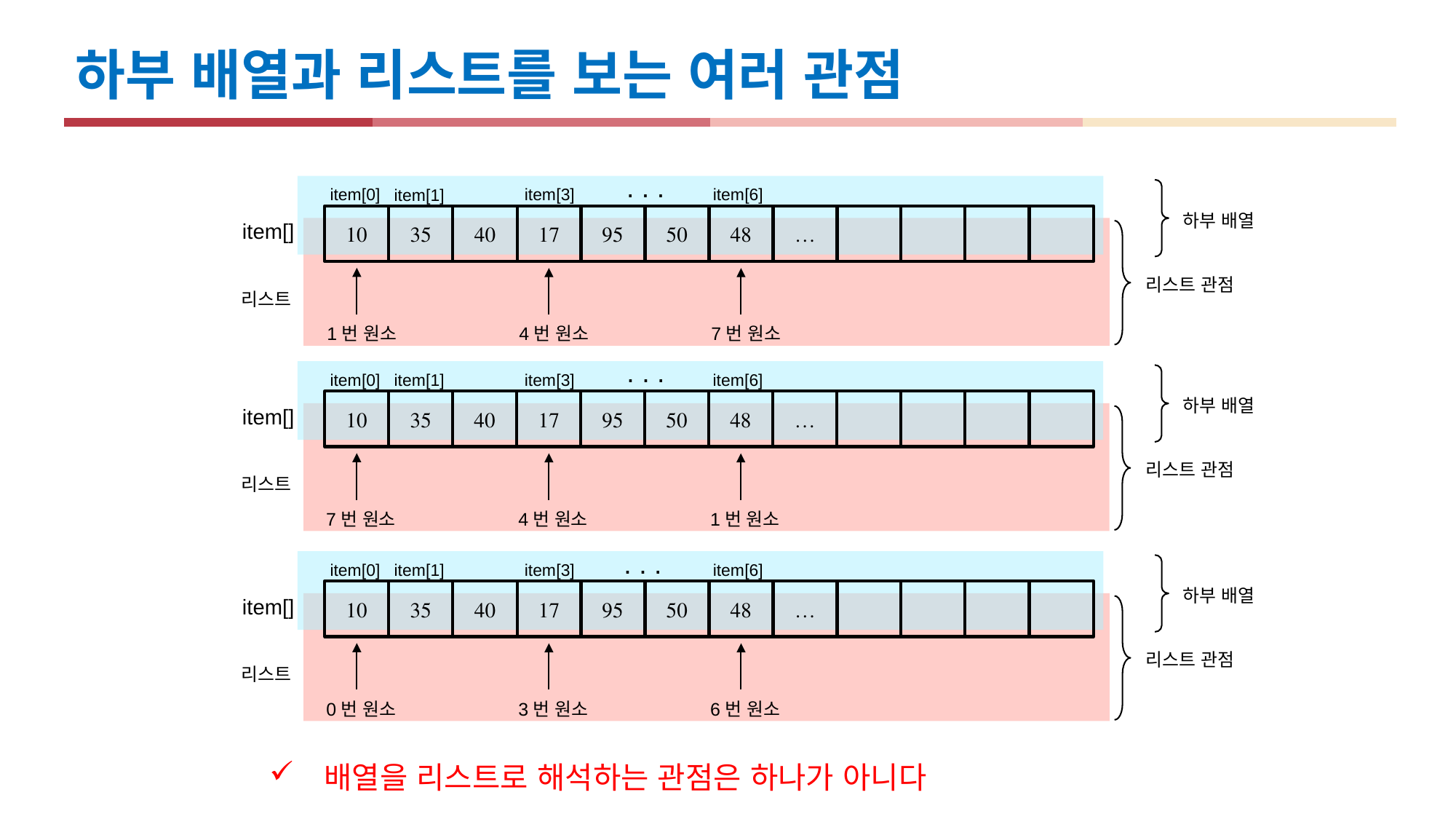

하부 배열과 리스트를 보는 여러 관점
. . .

item[0]
item[3]
item[6]
item[1]

하부 배열
10
35
40
17
95
50
48
…

item[]

리스트 관점
리스트
1번 원소
4번 원소
7번 원소
. . .

item[0]
item[3]
item[6]
item[1]

하부 배열
10
35
40
17
95
50
48
…

item[]

리스트 관점
리스트
7번 원소
4번 원소
1번 원소
. . .

item[0]
item[3]
item[6]
item[1]

하부 배열
10
35
40
17
95
50
48
…

item[]

리스트 관점
리스트
0번 원소
3번 원소
6번 원소
배열을 리스트로 해석하는 관점은 하나가 아니다